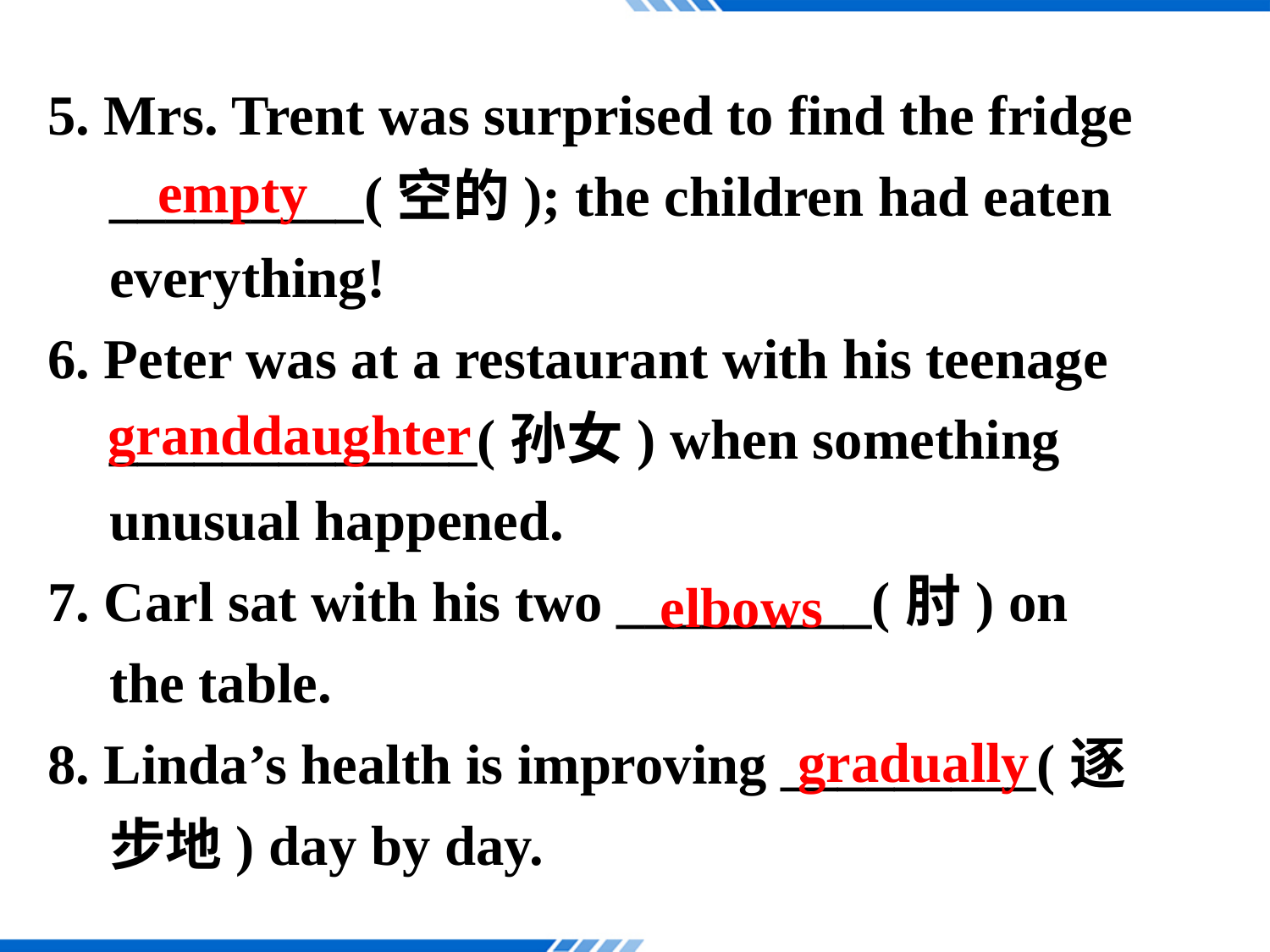

5. Mrs. Trent was surprised to find the fridge _________(空的); the children had eaten everything!
6. Peter was at a restaurant with his teenage _____________(孙女) when something unusual happened.
7. Carl sat with his two _________(肘) on the table.
8. Linda’s health is improving _________(逐步地) day by day.
empty
granddaughter
elbows
gradually